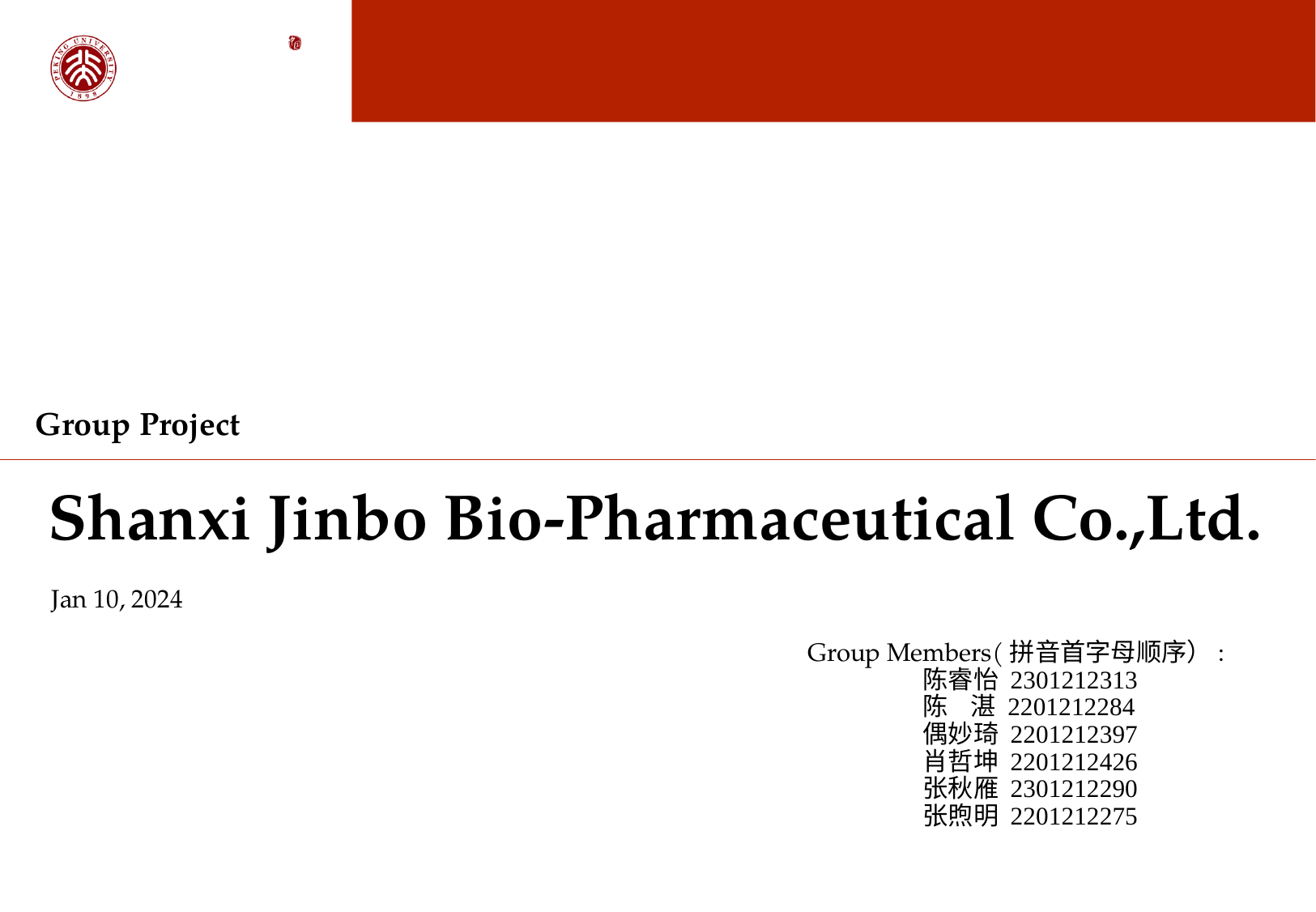

Group Project
# Shanxi Jinbo Bio-Pharmaceutical Co.,Ltd.
Jan 10, 2024
 Group Members(拼音首字母顺序）:
	陈睿怡 2301212313
	陈    湛 2201212284
	偶妙琦 2201212397
	肖哲坤 2201212426
	张秋雁 2301212290
	张煦明 2201212275